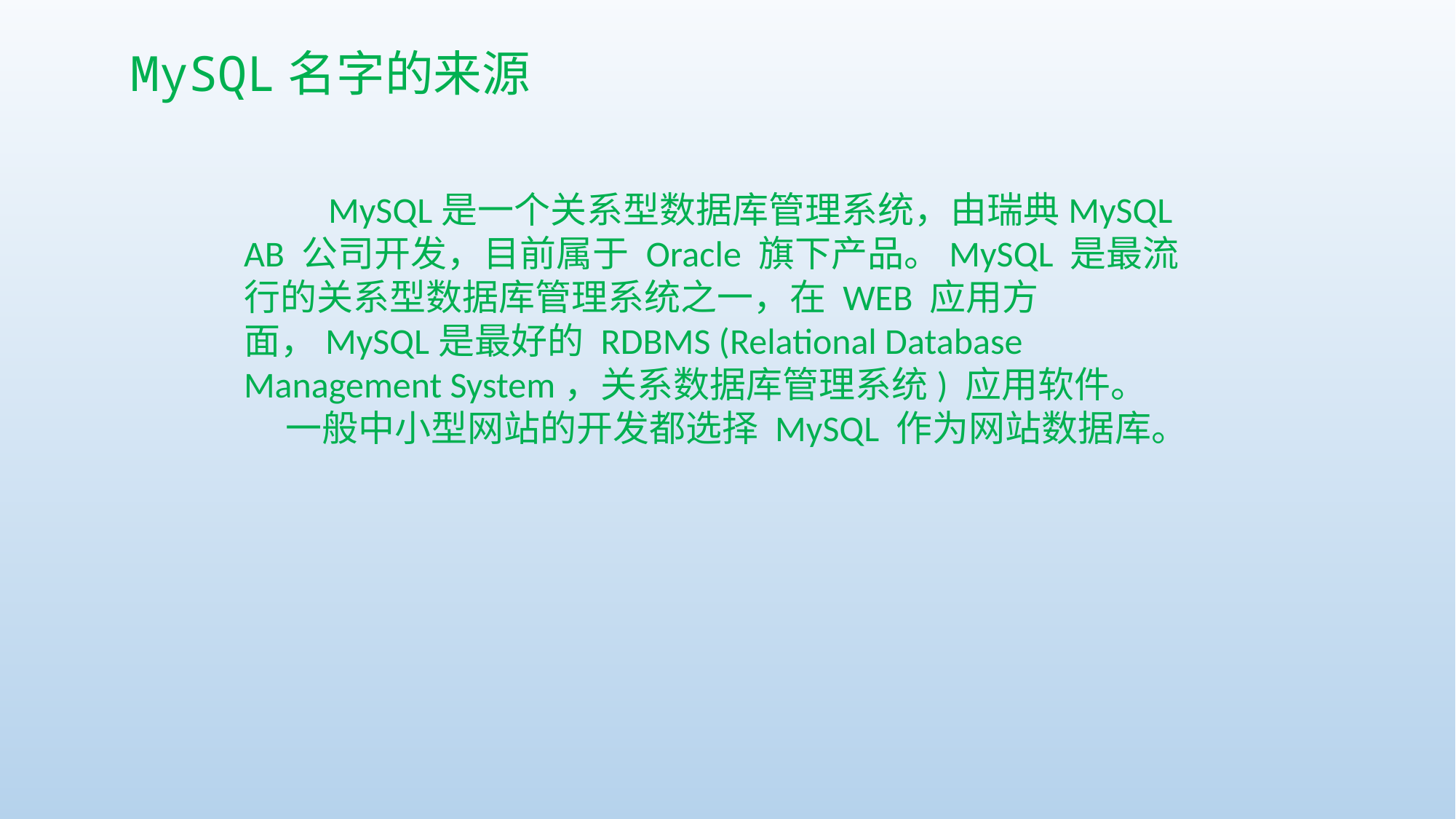

MySQL名字的来源
             MySQL是一个关系型数据库管理系统，由瑞典MySQL AB 公司开发，目前属于 Oracle 旗下产品。MySQL 是最流行的关系型数据库管理系统之一，在 WEB 应用方面，MySQL是最好的 RDBMS (Relational Database Management System，关系数据库管理系统) 应用软件。
    一般中小型网站的开发都选择 MySQL 作为网站数据库。